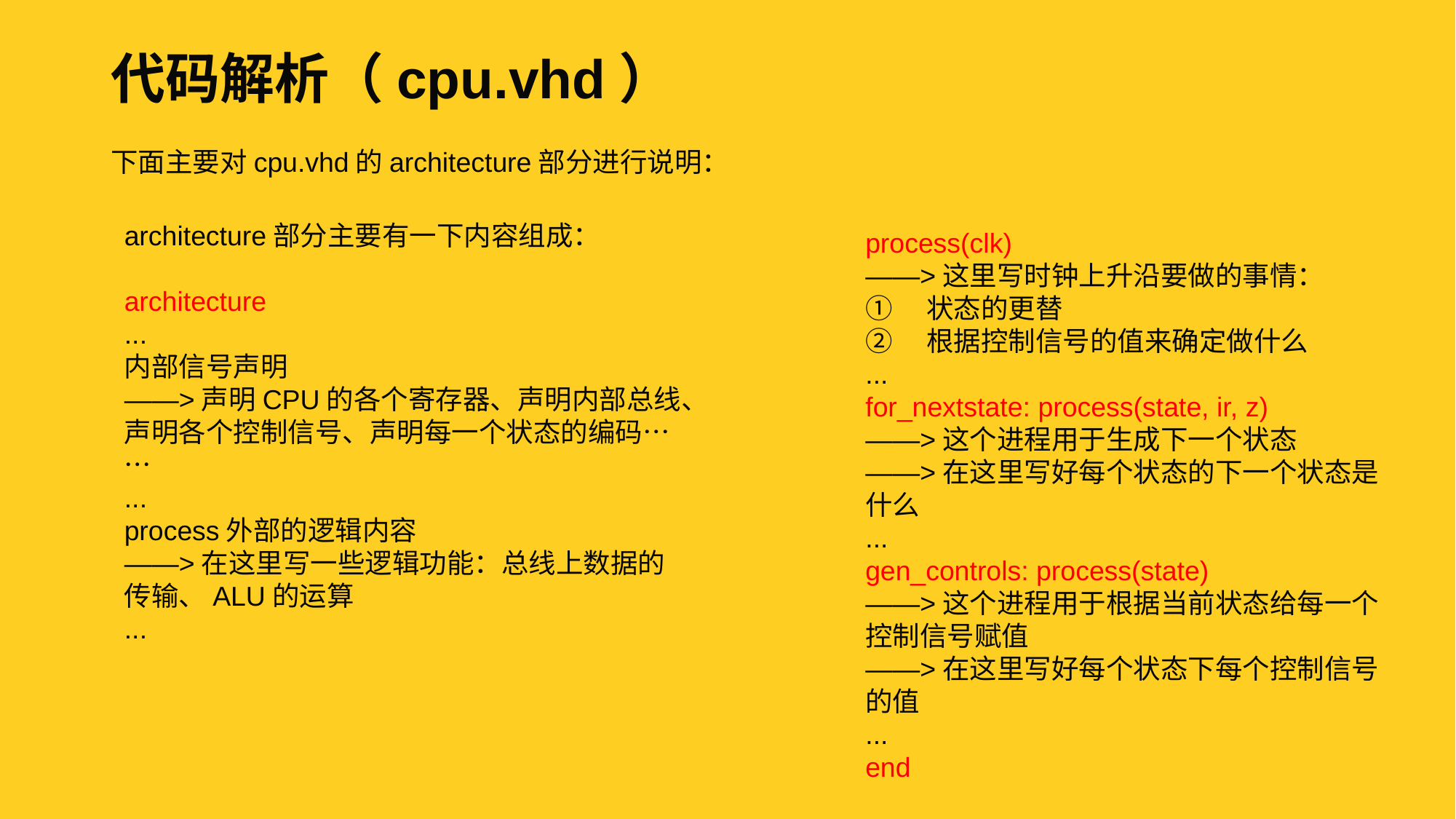

代码解析（cpu.vhd）
下面主要对cpu.vhd的architecture部分进行说明：
architecture部分主要有一下内容组成：

architecture
...
内部信号声明
——>声明CPU的各个寄存器、声明内部总线、声明各个控制信号、声明每一个状态的编码……
...
process外部的逻辑内容
——>在这里写一些逻辑功能：总线上数据的传输、ALU的运算
...

process(clk)
——>这里写时钟上升沿要做的事情：
①　状态的更替
②　根据控制信号的值来确定做什么
...
for_nextstate: process(state, ir, z)
——>这个进程用于生成下一个状态
——>在这里写好每个状态的下一个状态是什么
...
gen_controls: process(state)
——>这个进程用于根据当前状态给每一个控制信号赋值
——>在这里写好每个状态下每个控制信号的值
...
end